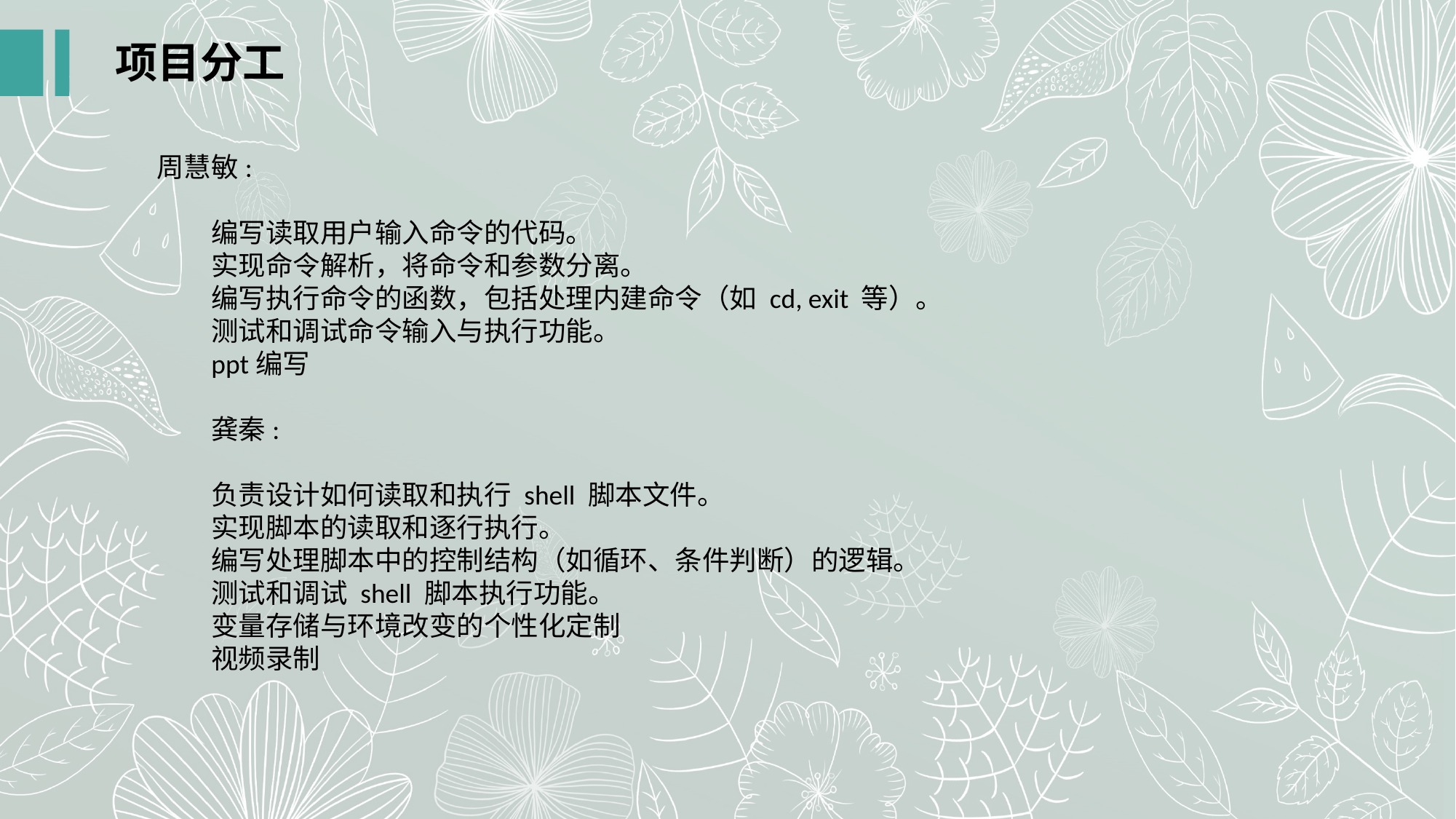

项目分工
周慧敏:

编写读取用户输入命令的代码。
实现命令解析，将命令和参数分离。
编写执行命令的函数，包括处理内建命令（如 cd, exit 等）。
测试和调试命令输入与执行功能。
ppt编写

龚秦:

负责设计如何读取和执行 shell 脚本文件。
实现脚本的读取和逐行执行。
编写处理脚本中的控制结构（如循环、条件判断）的逻辑。
测试和调试 shell 脚本执行功能。
变量存储与环境改变的个性化定制
视频录制